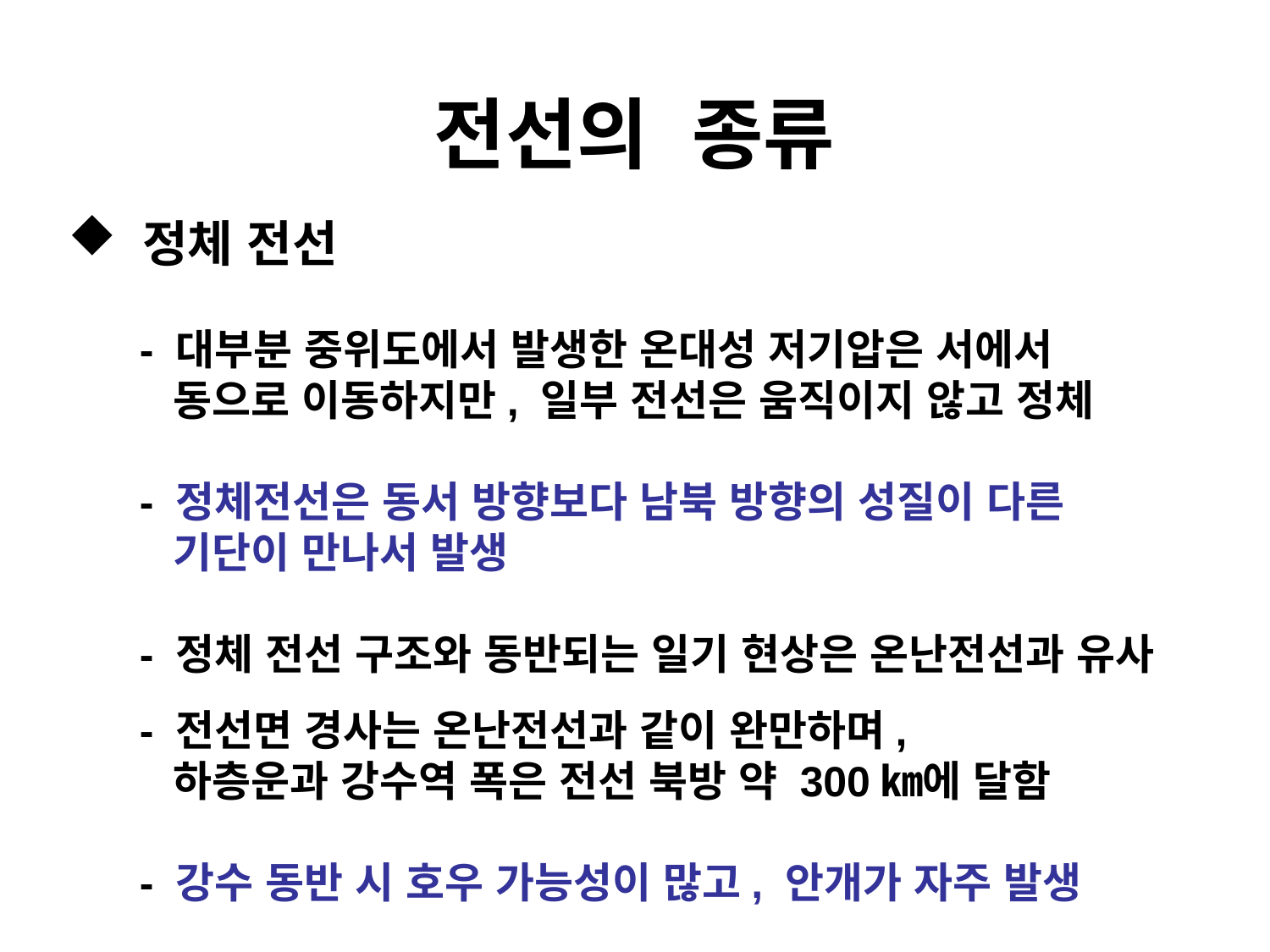

# 전선의  종류
 정체 전선
    - 대부분 중위도에서 발생한 온대성 저기압은 서에서
      동으로 이동하지만, 일부 전선은 움직이지 않고 정체
    - 정체전선은 동서 방향보다 남북 방향의 성질이 다른
      기단이 만나서 발생
    - 정체 전선 구조와 동반되는 일기 현상은 온난전선과 유사
    - 전선면 경사는 온난전선과 같이 완만하며,
      하층운과 강수역 폭은 전선 북방 약 300㎞에 달함
    - 강수 동반 시 호우 가능성이 많고, 안개가 자주 발생